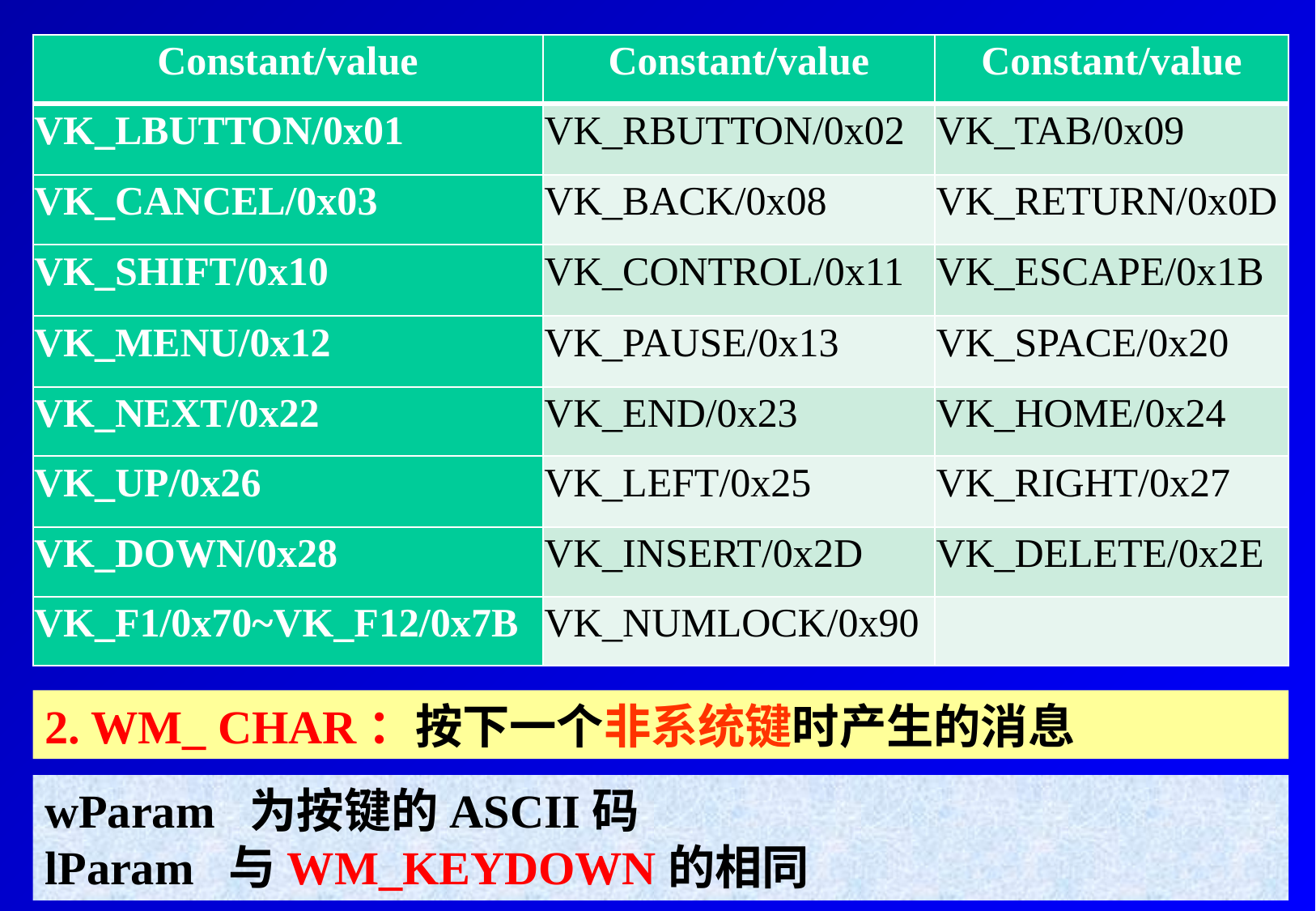

| Constant/value | Constant/value | Constant/value |
| --- | --- | --- |
| VK\_LBUTTON/0x01 | VK\_RBUTTON/0x02 | VK\_TAB/0x09 |
| VK\_CANCEL/0x03 | VK\_BACK/0x08 | VK\_RETURN/0x0D |
| VK\_SHIFT/0x10 | VK\_CONTROL/0x11 | VK\_ESCAPE/0x1B |
| VK\_MENU/0x12 | VK\_PAUSE/0x13 | VK\_SPACE/0x20 |
| VK\_NEXT/0x22 | VK\_END/0x23 | VK\_HOME/0x24 |
| VK\_UP/0x26 | VK\_LEFT/0x25 | VK\_RIGHT/0x27 |
| VK\_DOWN/0x28 | VK\_INSERT/0x2D | VK\_DELETE/0x2E |
| VK\_F1/0x70~VK\_F12/0x7B | VK\_NUMLOCK/0x90 |  |
2. WM_ CHAR：按下一个非系统键时产生的消息
wParam  为按键的ASCII码
lParam  与WM_KEYDOWN的相同
17